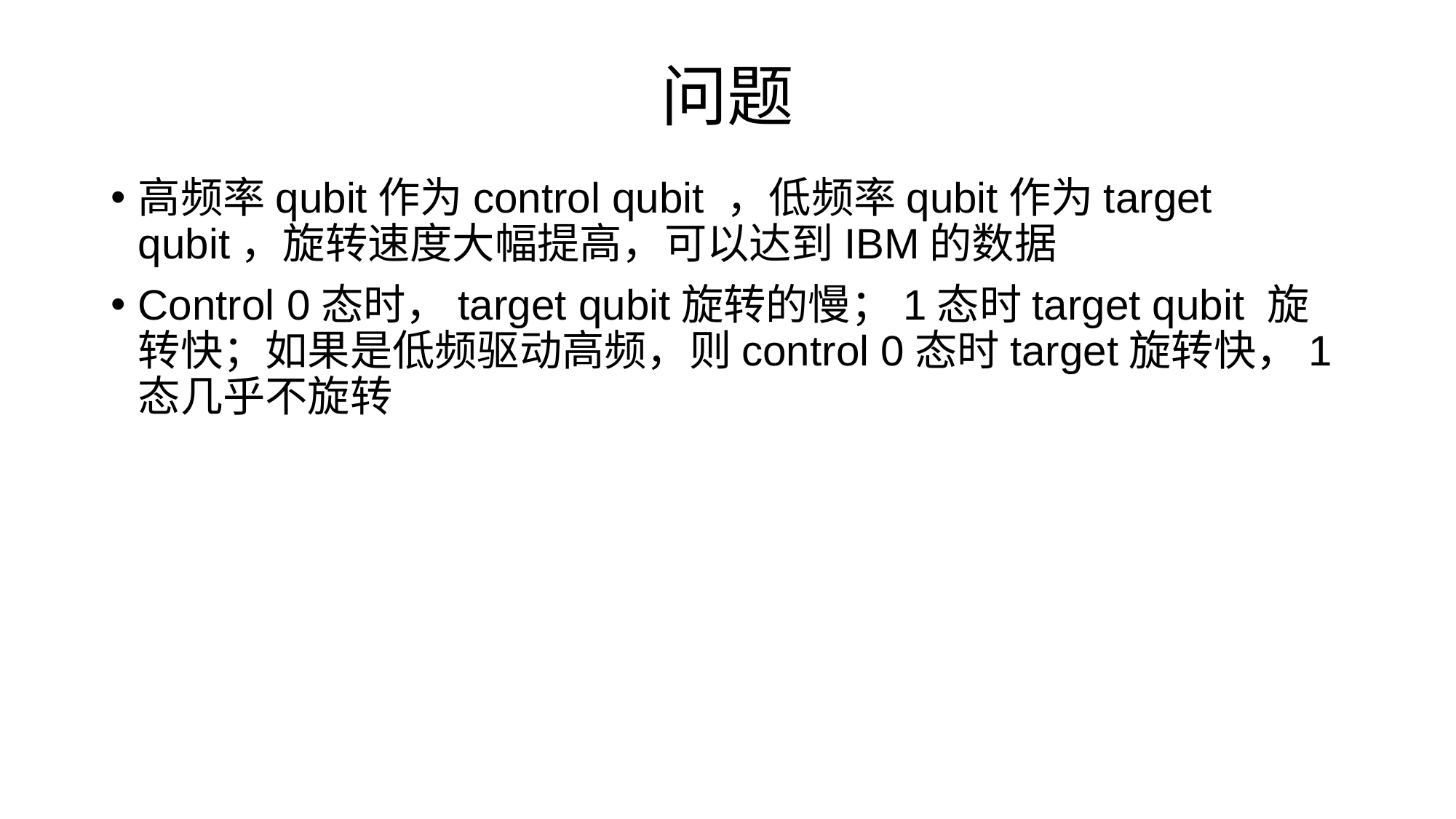

# 问题
高频率qubit作为control qubit ，低频率qubit作为target qubit，旋转速度大幅提高，可以达到IBM的数据
Control 0态时，target qubit旋转的慢；1态时target qubit 旋转快；如果是低频驱动高频，则control 0态时target旋转快，1态几乎不旋转